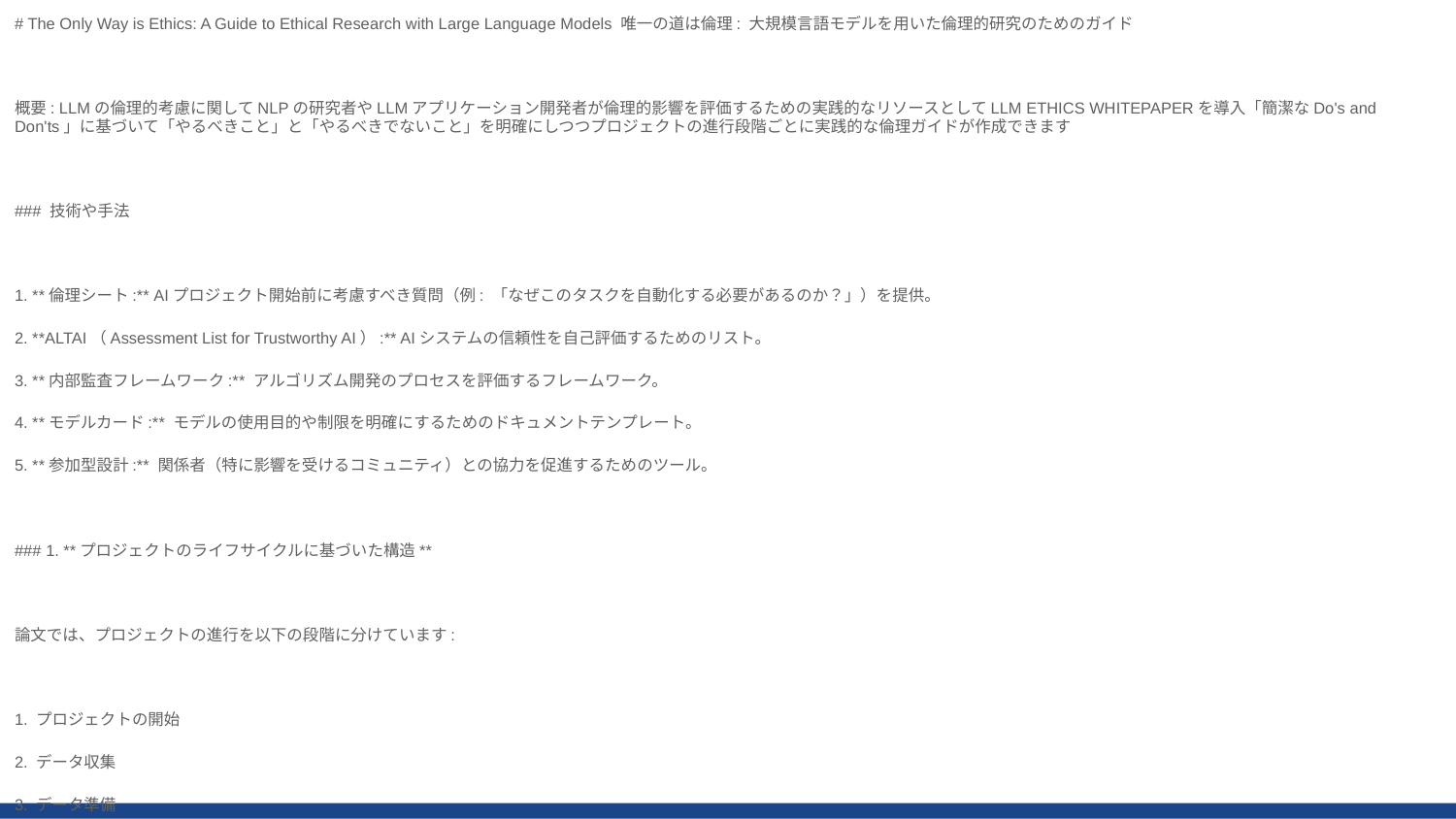

# The Only Way is Ethics: A Guide to Ethical Research with Large Language Models 唯一の道は倫理: 大規模言語モデルを用いた倫理的研究のためのガイド

概要: LLMの倫理的考慮に関してNLPの研究者やLLMアプリケーション開発者が倫理的影響を評価するための実践的なリソースとしてLLM ETHICS WHITEPAPERを導入「簡潔なDo's and Don'ts」に基づいて「やるべきこと」と「やるべきでないこと」を明確にしつつプロジェクトの進行段階ごとに実践的な倫理ガイドが作成できます

### 技術や手法

1. **倫理シート:** AIプロジェクト開始前に考慮すべき質問（例: 「なぜこのタスクを自動化する必要があるのか？」）を提供。
2. **ALTAI（Assessment List for Trustworthy AI）:** AIシステムの信頼性を自己評価するためのリスト。
3. **内部監査フレームワーク:** アルゴリズム開発のプロセスを評価するフレームワーク。
4. **モデルカード:** モデルの使用目的や制限を明確にするためのドキュメントテンプレート。
5. **参加型設計:** 関係者（特に影響を受けるコミュニティ）との協力を促進するためのツール。

### 1. **プロジェクトのライフサイクルに基づいた構造**

論文では、プロジェクトの進行を以下の段階に分けています:

1. プロジェクトの開始
2. データ収集
3. データ準備
4. モデル開発と選定
5. 評価
6. 展開

各段階において、具体的なDo's and Don'tsが提示されており、必要な倫理的考慮事項が明確に記載されています。

---

### 2. **Do's and Don'tsの例**

各ステージでの具体的な行動指針を以下に示します。

### **プロジェクトの開始**

- **Do:** 利害関係者と協力し、初期段階から関与させる。
- **Don't:** 関係者のニーズを仮定で決めつける。

### **データ収集**

- **Do:** データ収集方法を文書化し、倫理的影響を反映する。
- **Don't:** ウェブからデータを無断で収集する（例: robots.txtを無視しない）。

### **データ準備**

- **Do:** データのクリーニングが特定のグループに害を及ぼさないように配慮する。
- **Don't:** 公共のデータを低品質のまま共有しない。

### **モデル開発**

- **Do:** モデルカードを作成し、意図された使用目的と制限を明確化する。
- **Don't:** バイアスがデータ不均衡だけに起因すると決めつけない。

### **評価**

- **Do:** バイアス評価には、定量的指標と人間による評価を組み合わせる。
- **Don't:** 単一のベンチマーク結果を進歩の指標と見なさない。

### **展開**

- **Do:** 展開後も継続的に監視を行い、新たなリスクに対応する。
- **Don't:** モデルが自己修正可能だと過信しない。

---

### 3. **利便性を高めるための工夫**

- **簡潔性:** 各セクションで具体的かつ短いアクションリストを提供。
- **汎用性:** 様々なプロジェクトやモデルに適用可能なガイドライン。
- **ツールの提案:** 各段階で利用可能なツールやリソースを推奨。